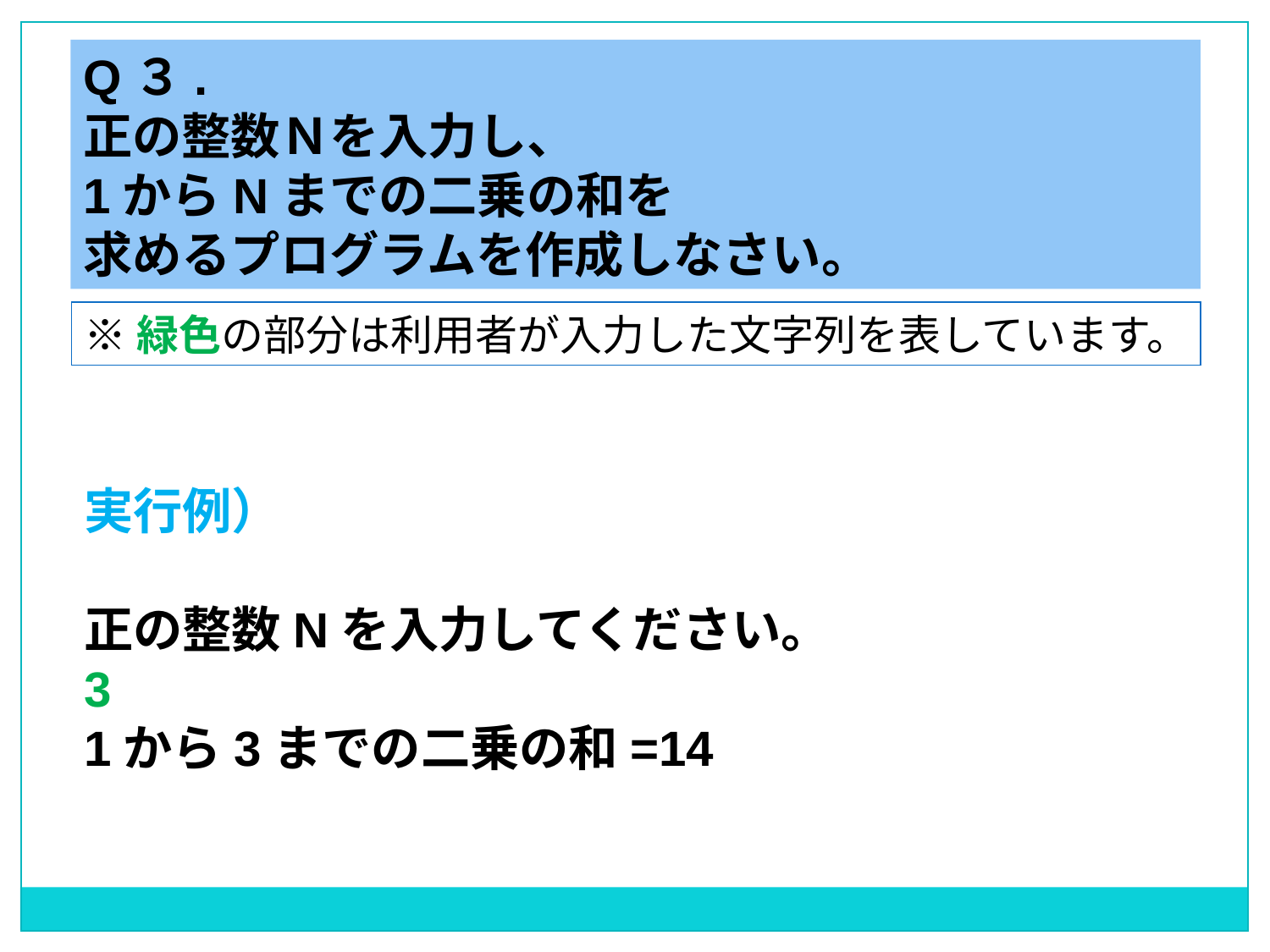

Q３.
正の整数Ｎを入力し、
1からNまでの二乗の和を
求めるプログラムを作成しなさい。
※緑色の部分は利用者が入力した文字列を表しています。
実行例）

正の整数Nを入力してください。
3
1から3までの二乗の和=14